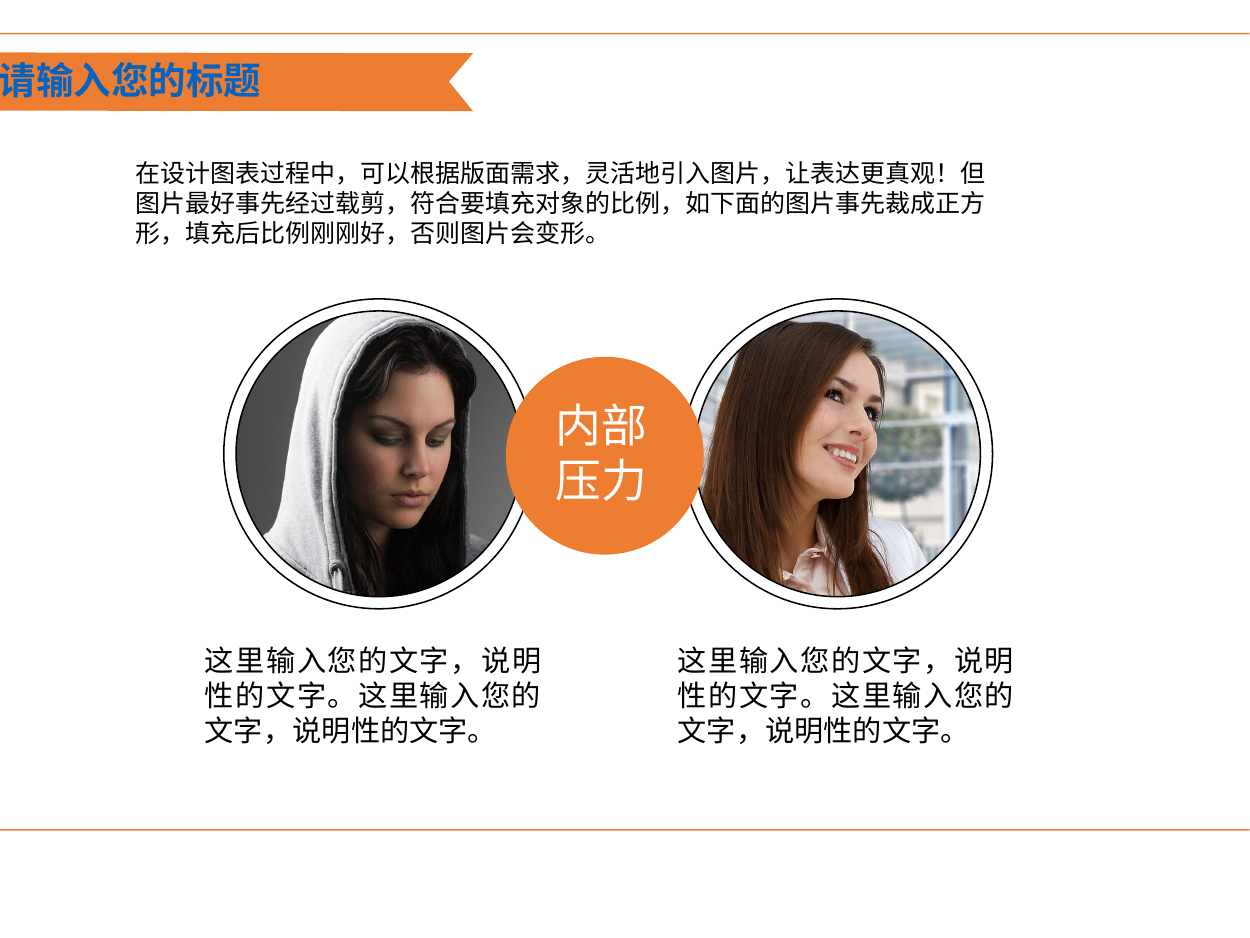

请输入您的标题

在设计图表过程中，可以根据版面需求，灵活地引入图片，让表达更真观！但图片最好事先经过载剪，符合要填充对象的比例，如下面的图片事先裁成正方形，填充后比例刚刚好，否则图片会变形。

内部
压力
这里输入您的文字，说明性的文字。这里输入您的文字，说明性的文字。
这里输入您的文字，说明性的文字。这里输入您的文字，说明性的文字。